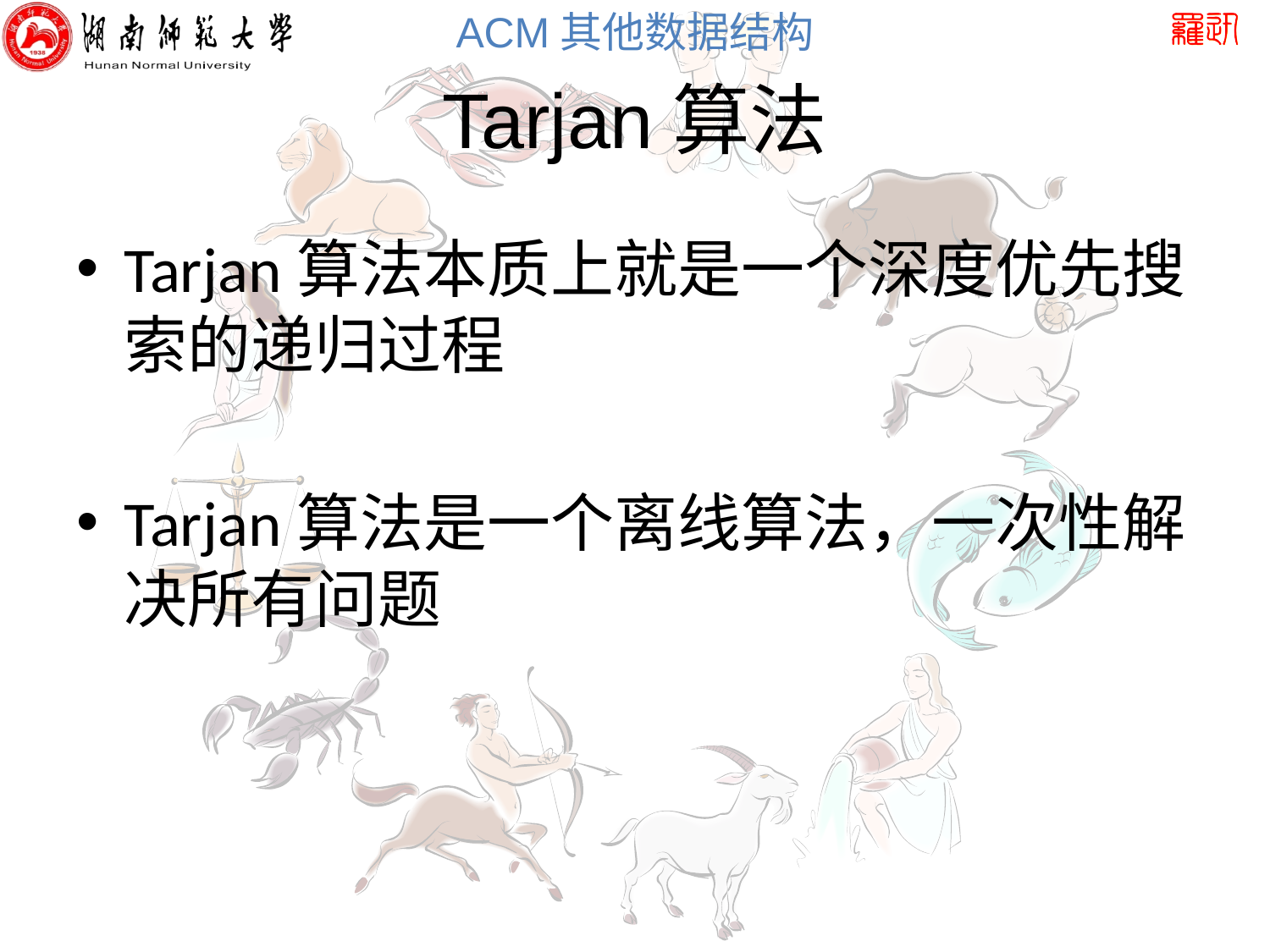

# Tarjan算法
Tarjan算法本质上就是一个深度优先搜索的递归过程

Tarjan算法是一个离线算法，一次性解决所有问题